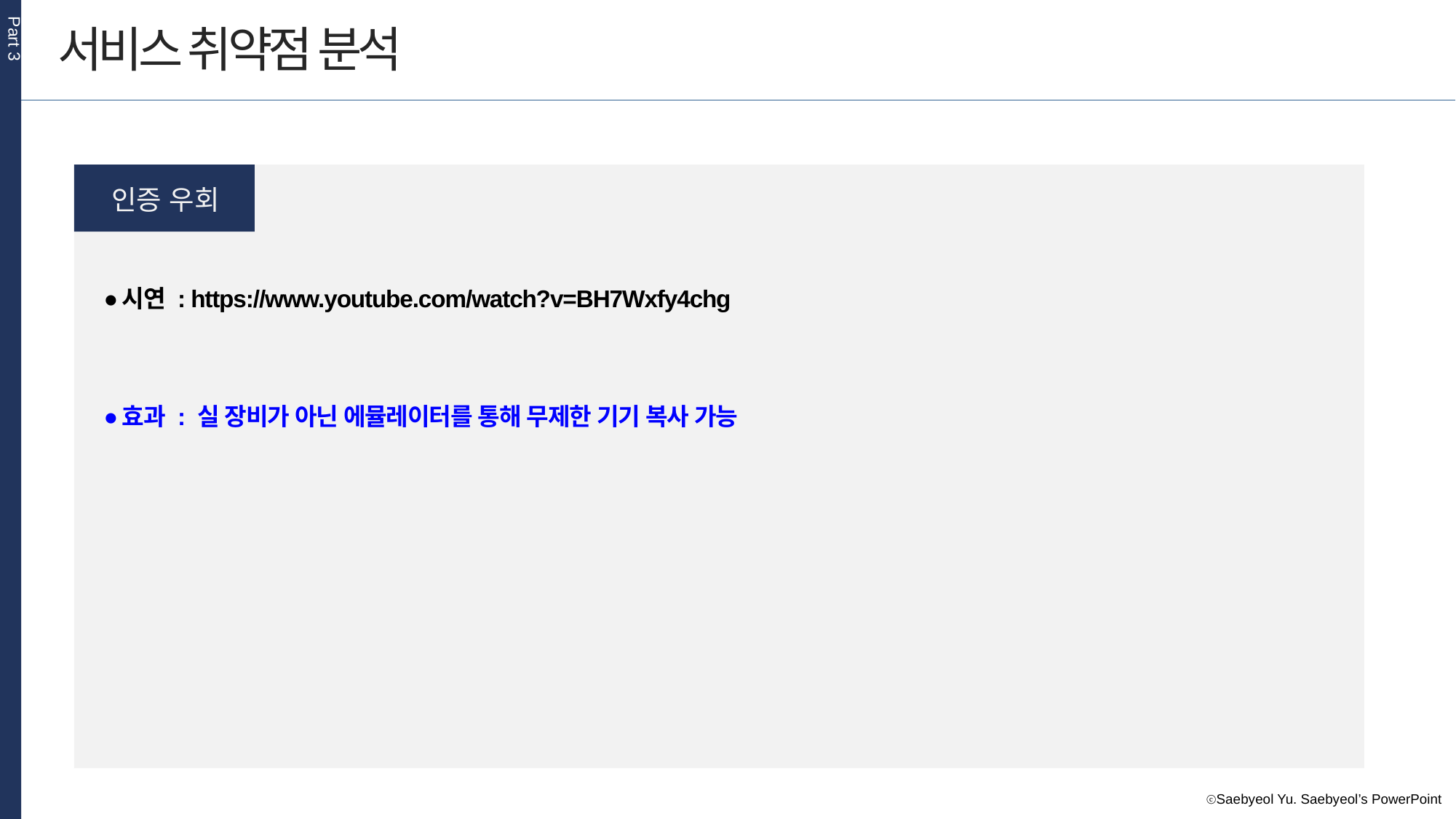

Part 3
서비스 취약점 분석

인증 우회
⦁시연 : https://www.youtube.com/watch?v=BH7Wxfy4chg

⦁효과 : 실 장비가 아닌 에뮬레이터를 통해 무제한 기기 복사 가능